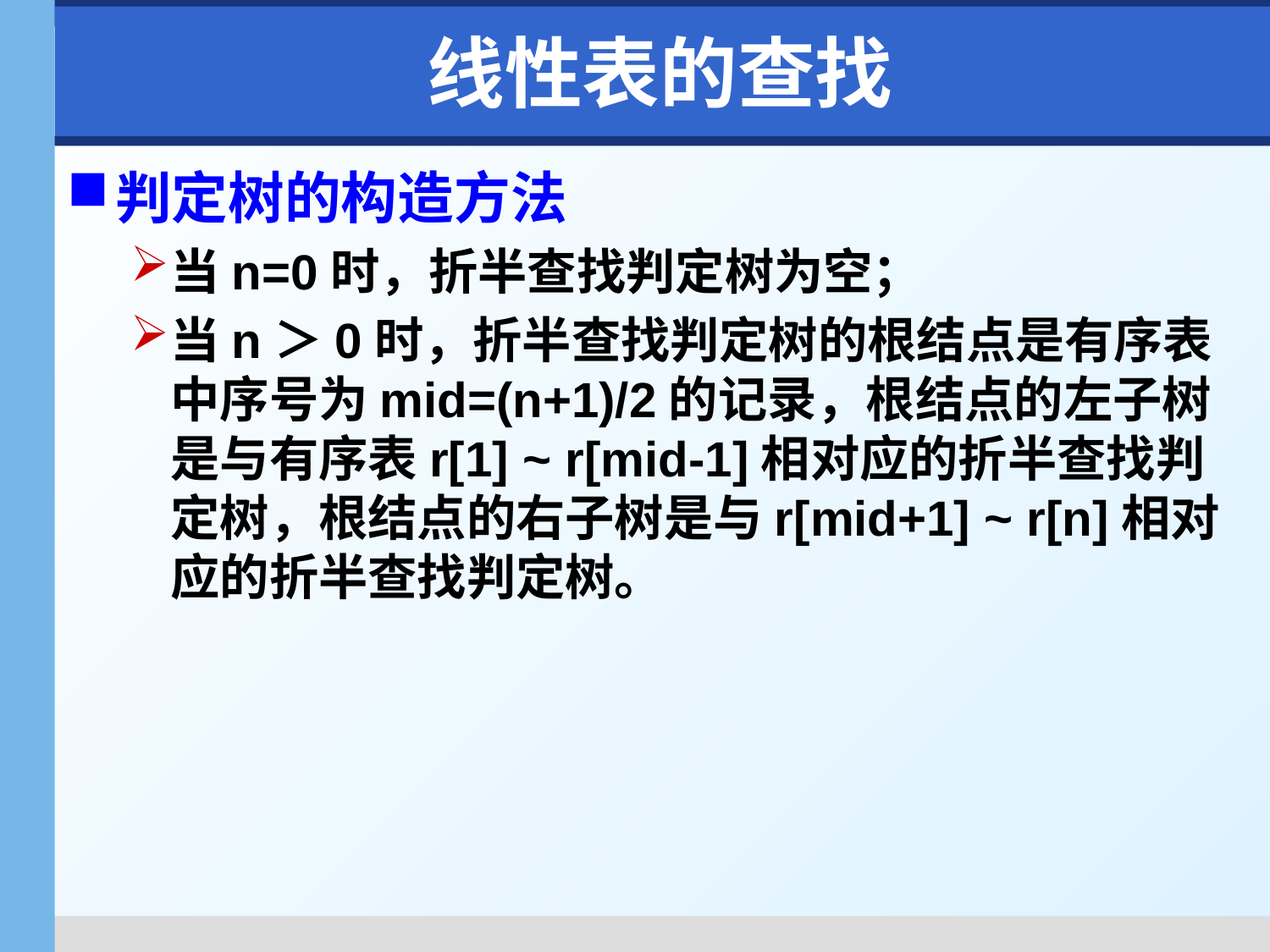

# 线性表的查找
判定树的构造方法
当n=0时，折半查找判定树为空；
当n＞0时，折半查找判定树的根结点是有序表中序号为mid=(n+1)/2的记录，根结点的左子树是与有序表r[1] ~ r[mid-1]相对应的折半查找判定树，根结点的右子树是与r[mid+1] ~ r[n]相对应的折半查找判定树。